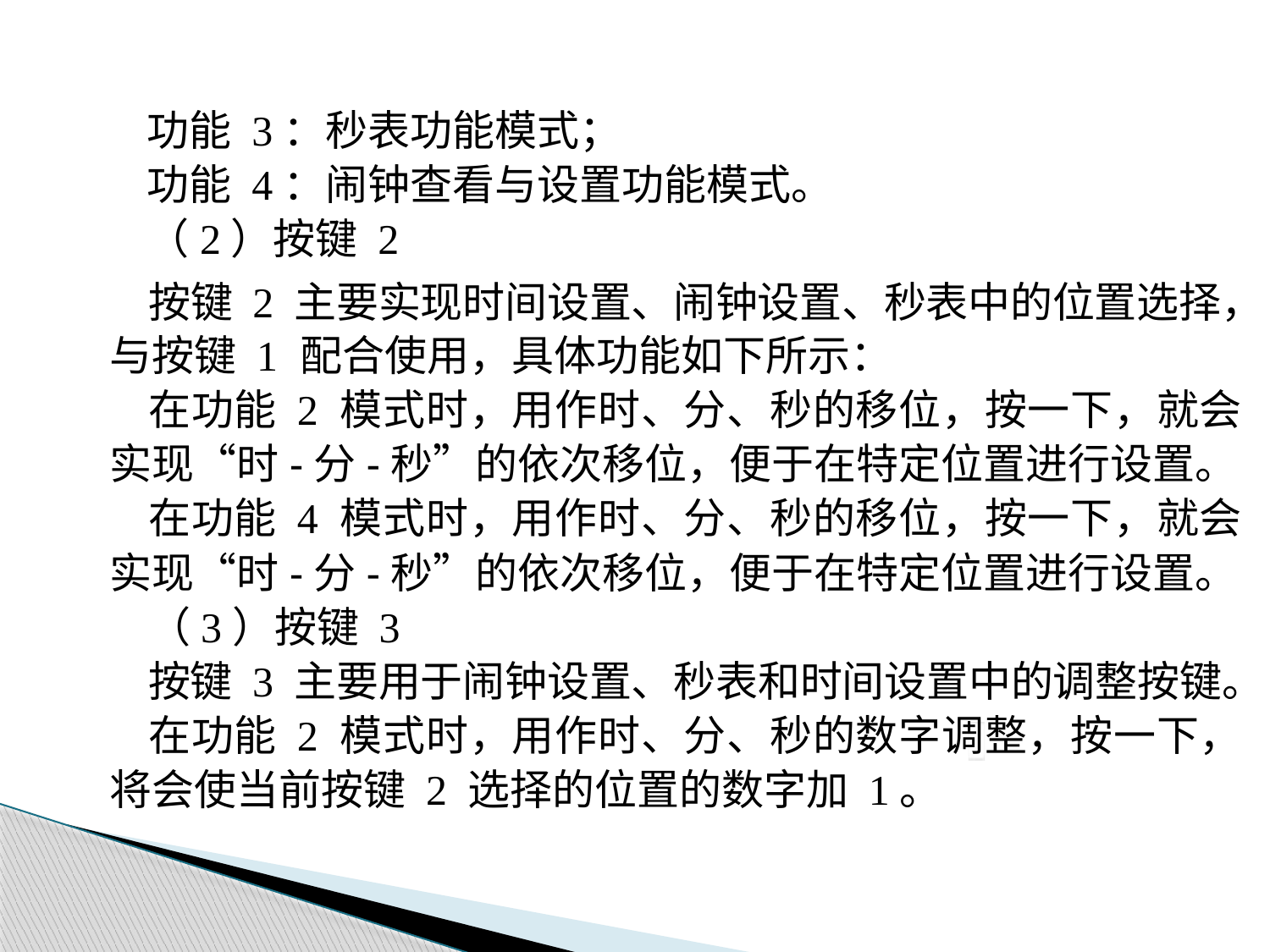

功能 3：秒表功能模式；
功能 4：闹钟查看与设置功能模式。
（2）按键 2
按键 2 主要实现时间设置、闹钟设置、秒表中的位置选择，
与按键 1 配合使用，具体功能如下所示：
在功能 2 模式时，用作时、分、秒的移位，按一下，就会
实现“时-分-秒”的依次移位，便于在特定位置进行设置。
在功能 4 模式时，用作时、分、秒的移位，按一下，就会
实现“时-分-秒”的依次移位，便于在特定位置进行设置。
（3）按键 3
按键 3 主要用于闹钟设置、秒表和时间设置中的调整按键。
在功能 2 模式时，用作时、分、秒的数字调整，按一下，
将会使当前按键 2 选择的位置的数字加 1。